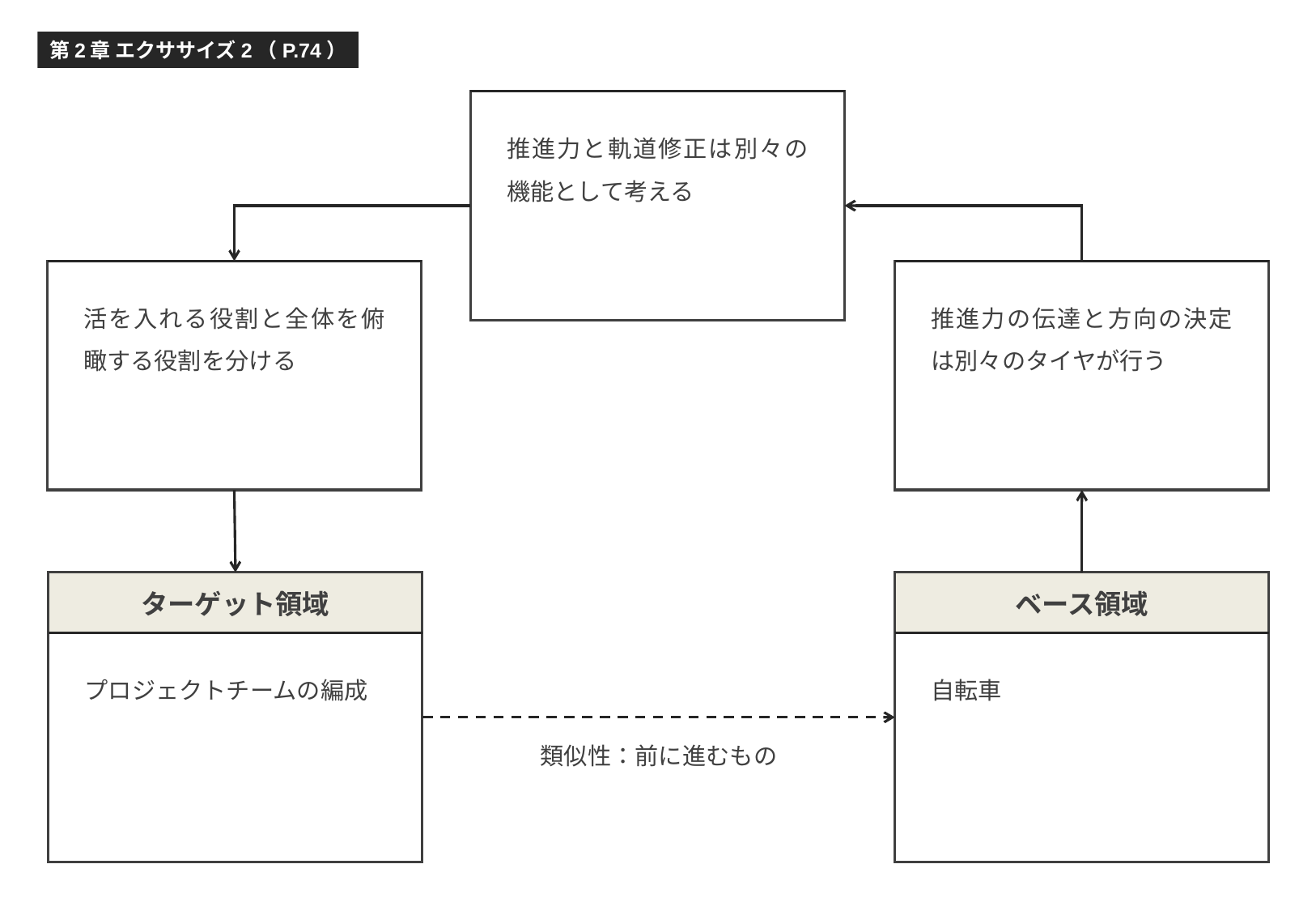

第2章 エクササイズ2（P.74）

推進力と軌道修正は別々の機能として考える

活を入れる役割と全体を俯瞰する役割を分ける

推進力の伝達と方向の決定は別々のタイヤが行う

ターゲット領域
プロジェクトチームの編成

ベース領域
自転車
類似性：前に進むもの